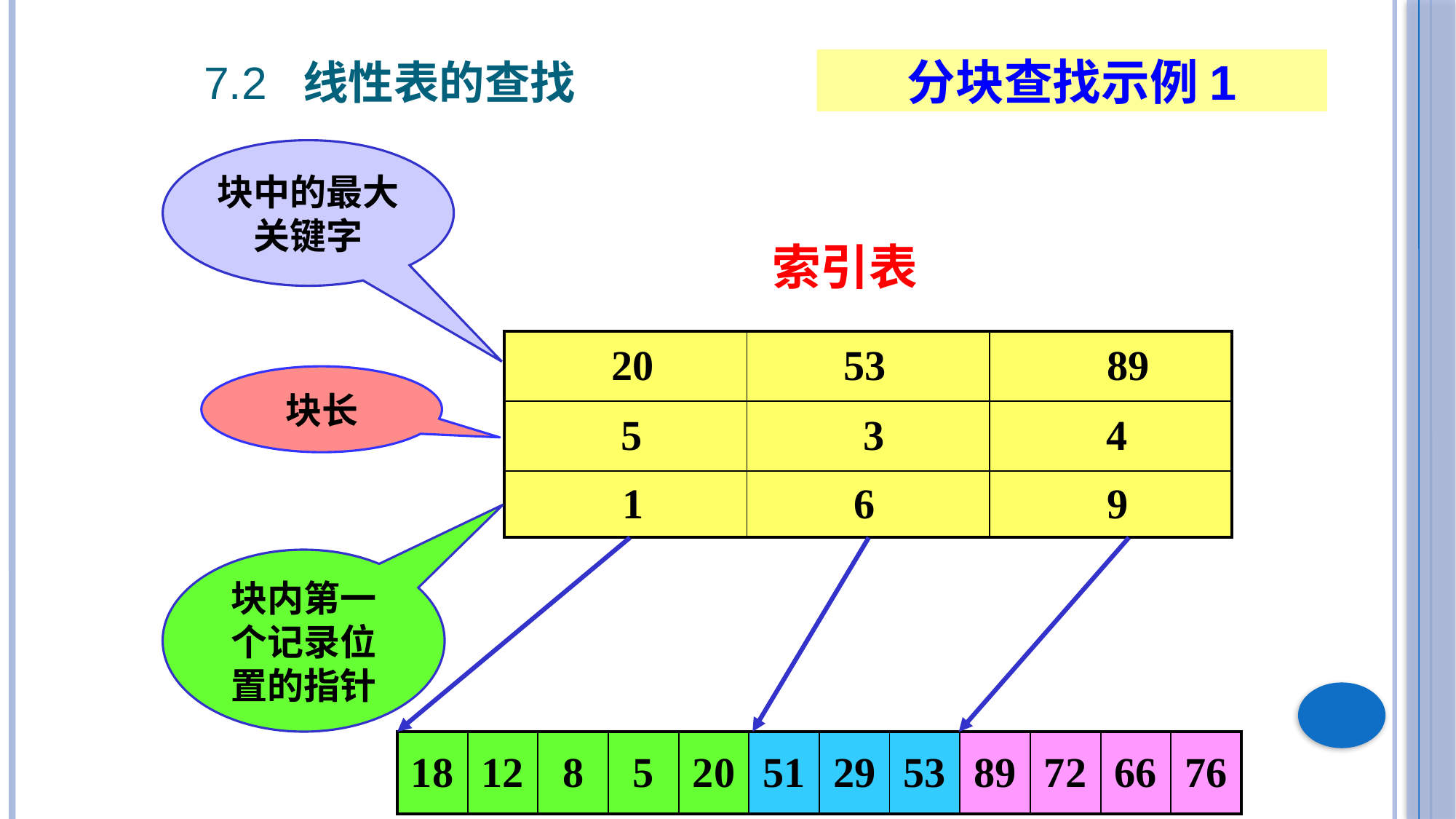

7.2  线性表的查找
分块查找示例1
块中的最大关键字
索引表
| 20 | 53 | 89 |
| --- | --- | --- |
| 5 | 3 | 4 |
| 1 | 6 | 9 |
块长

块内第一个记录位置的指针
| 18 | 12 | 8 | 5 | 20 | 51 | 29 | 53 | 89 | 72 | 66 | 76 |
| --- | --- | --- | --- | --- | --- | --- | --- | --- | --- | --- | --- |